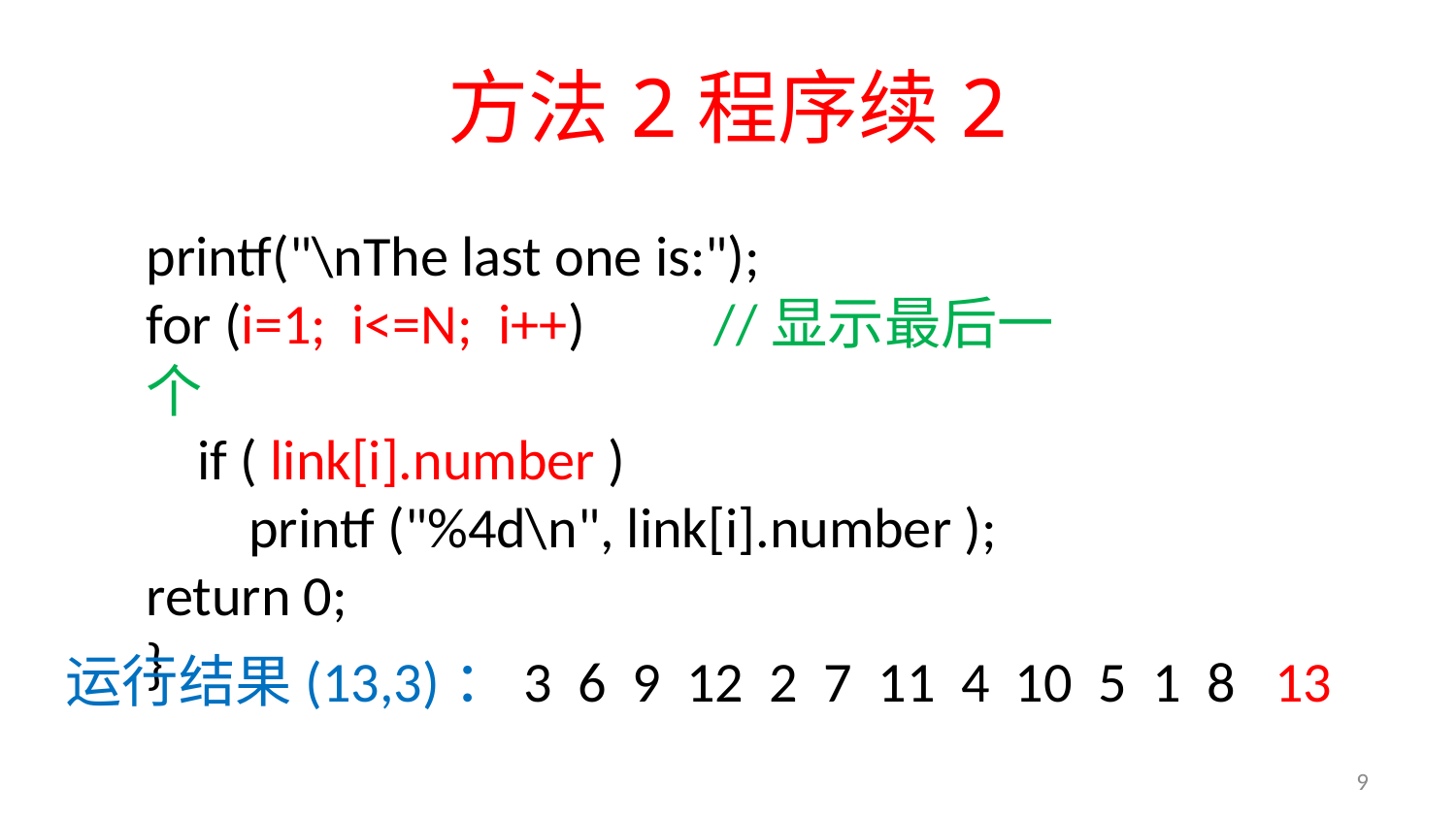

# 方法2程序续2
printf("\nThe last one is:");
for (i=1;  i<=N;  i++)          //显示最后一个
    if ( link[i].number )
        printf ("%4d\n", link[i].number );
return 0;
}
运行结果(13,3)：3  6  9  12  2  7  11  4  10  5  1  8   13
9